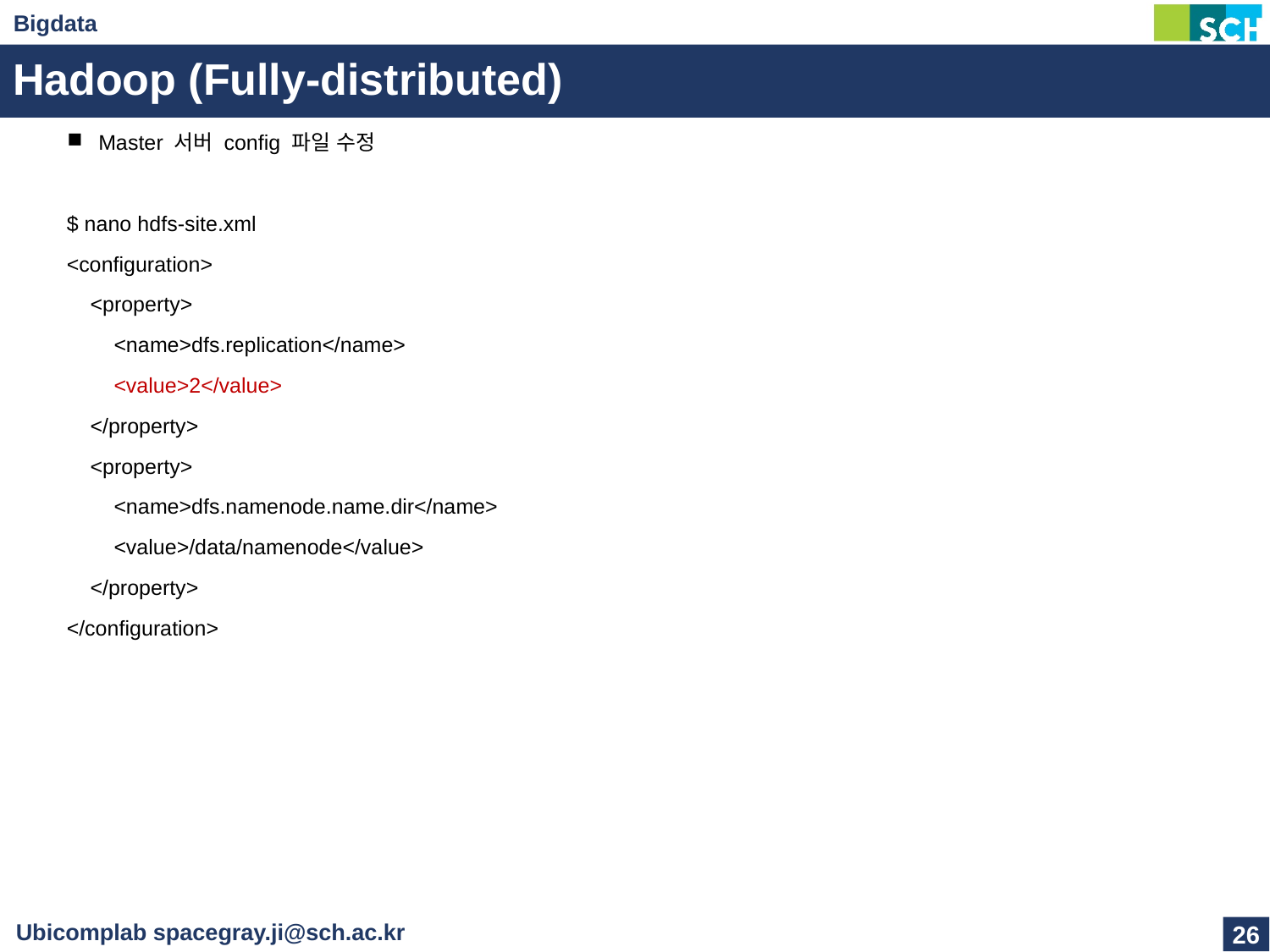

# Hadoop (Fully-distributed)
Master 서버 config 파일 수정

$ nano hdfs-site.xml
<configuration>
    <property>
        <name>dfs.replication</name>
        <value>2</value>
    </property>
    <property>
        <name>dfs.namenode.name.dir</name>
        <value>/data/namenode</value>
    </property>
</configuration>
26